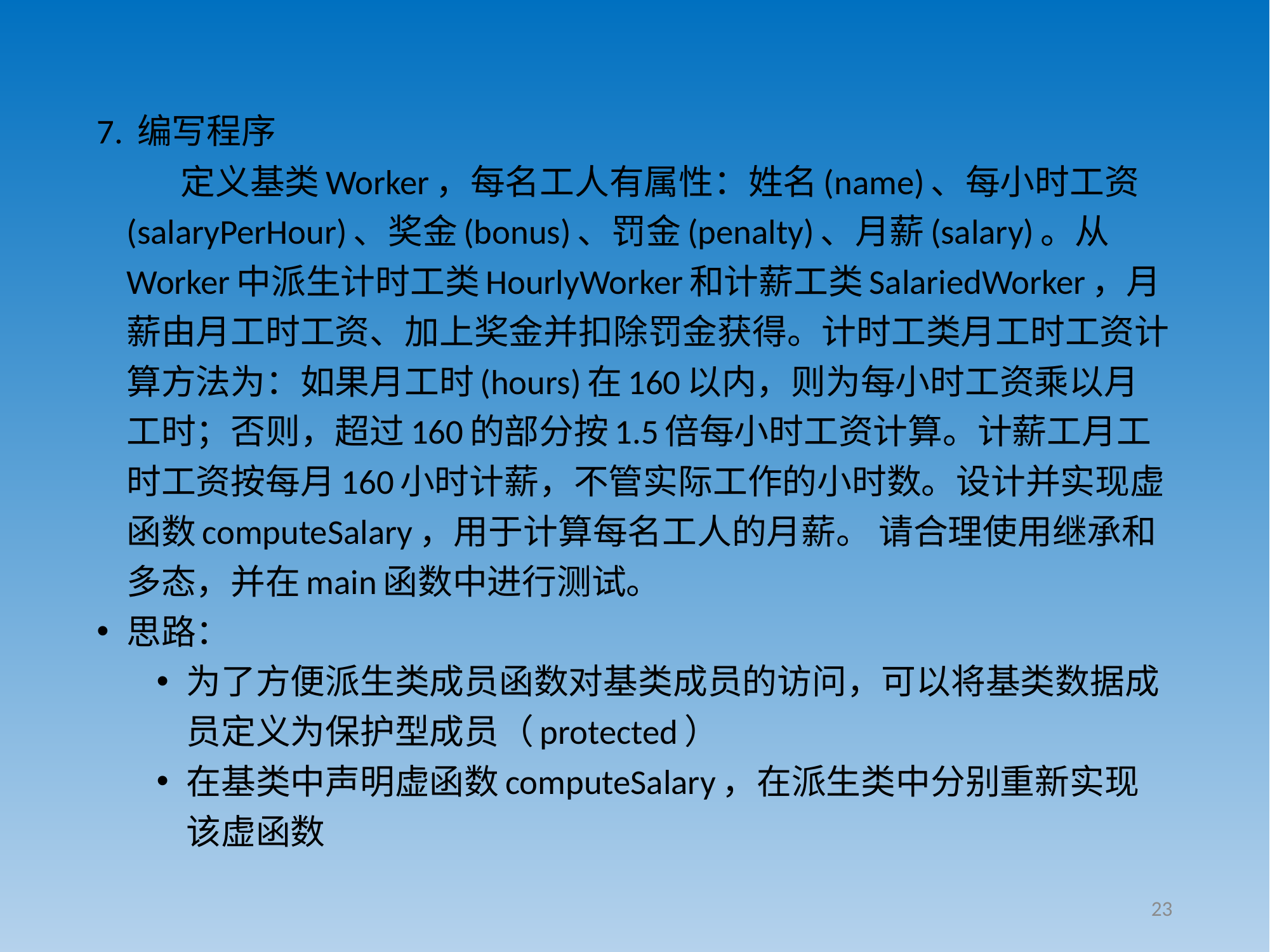

7. 编写程序
          定义基类Worker，每名工人有属性：姓名(name)、每小时工资(salaryPerHour)、奖金(bonus)、罚金(penalty)、月薪(salary)。从Worker中派生计时工类HourlyWorker和计薪工类SalariedWorker，月薪由月工时工资、加上奖金并扣除罚金获得。计时工类月工时工资计算方法为：如果月工时(hours)在160以内，则为每小时工资乘以月工时；否则，超过160的部分按1.5倍每小时工资计算。计薪工月工时工资按每月160小时计薪，不管实际工作的小时数。设计并实现虚函数computeSalary，用于计算每名工人的月薪。 请合理使用继承和多态，并在main函数中进行测试。
思路：
为了方便派生类成员函数对基类成员的访问，可以将基类数据成员定义为保护型成员（protected）
在基类中声明虚函数computeSalary，在派生类中分别重新实现该虚函数
23